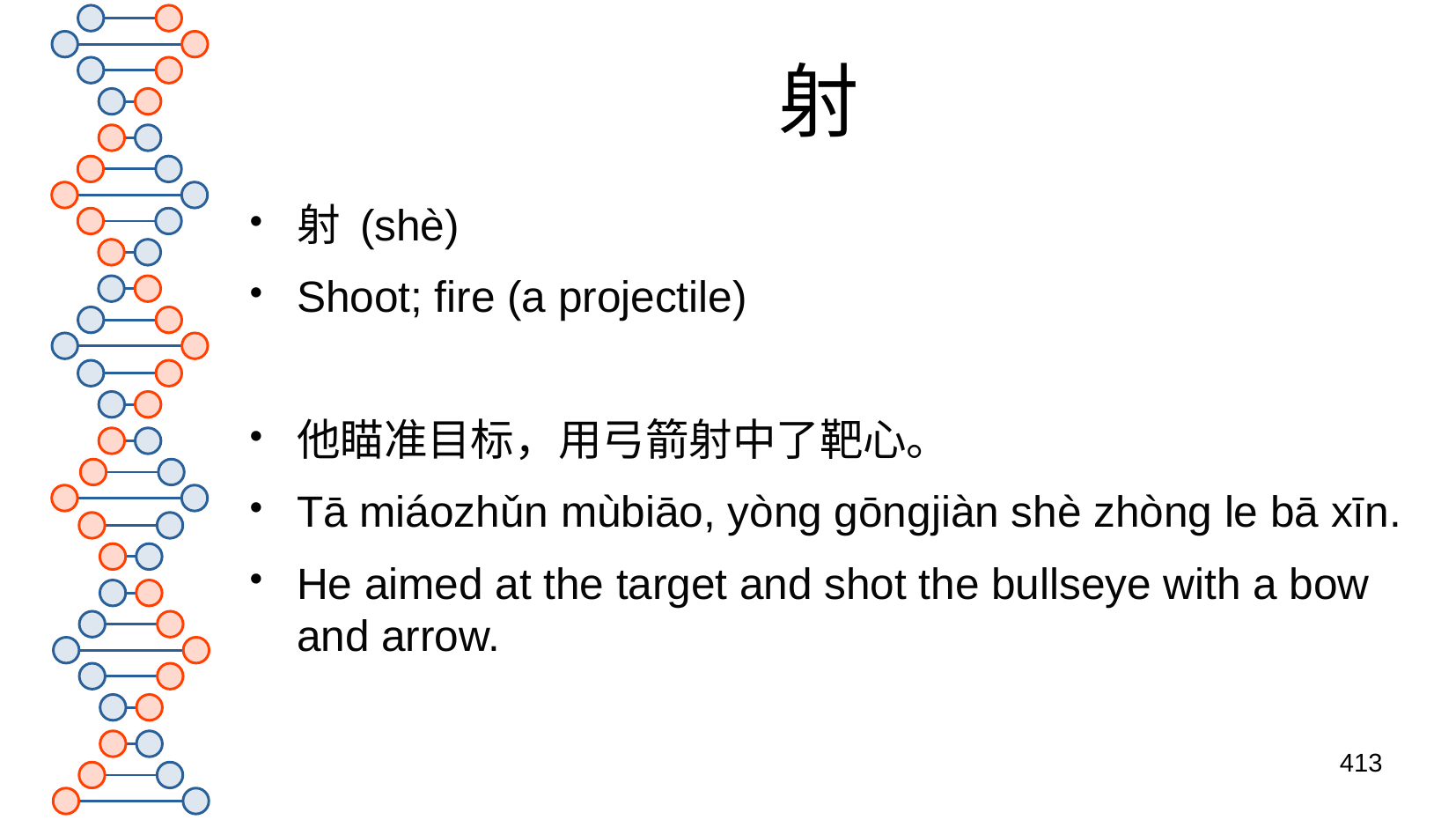

# 射
射 (shè)
Shoot; fire (a projectile)

他瞄准目标，用弓箭射中了靶心。
Tā miáozhǔn mùbiāo, yòng gōngjiàn shè zhòng le bā xīn.
He aimed at the target and shot the bullseye with a bow and arrow.

413